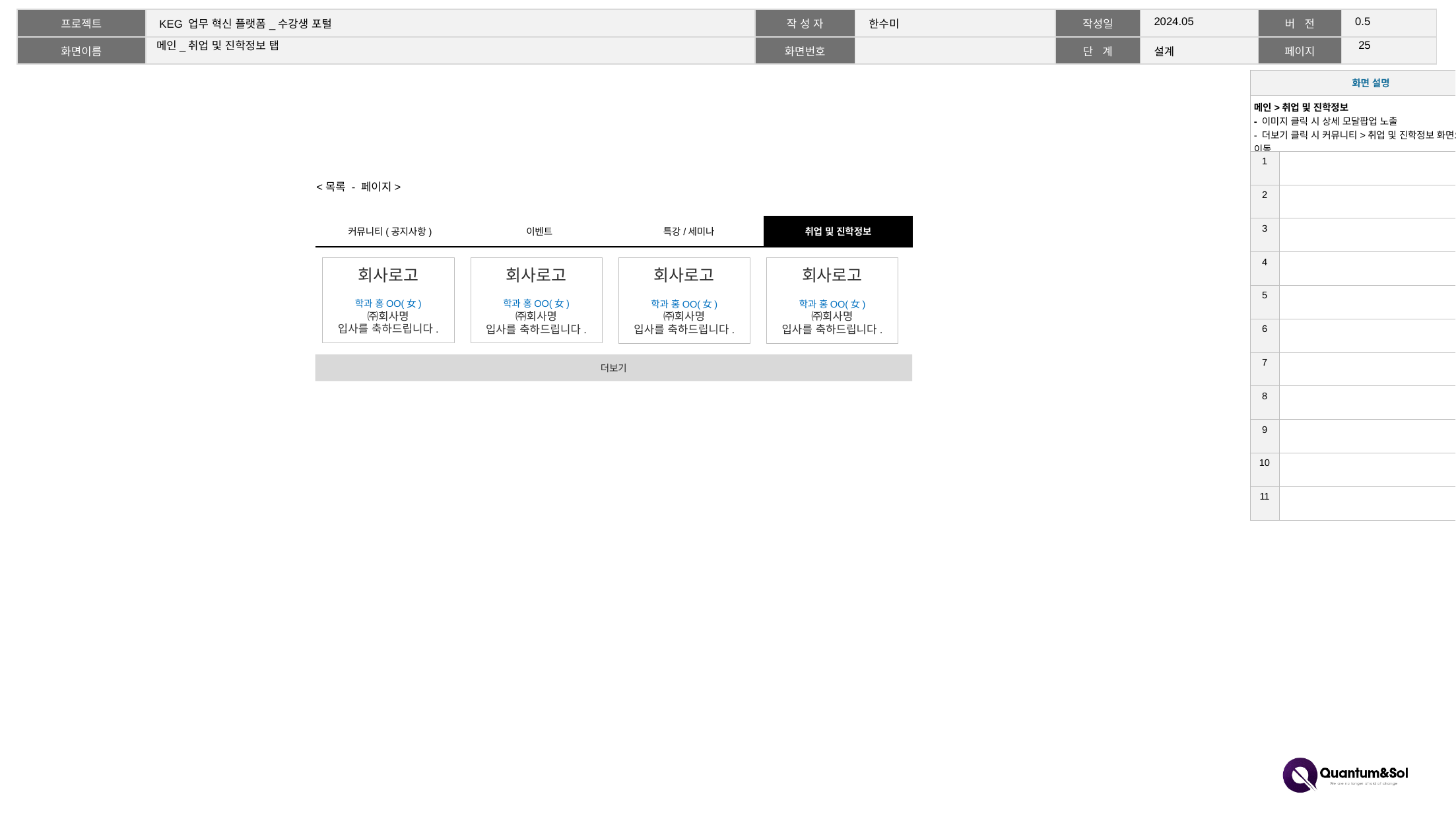

25

# 메인_취업 및 진학정보 탭
| 화면 설명 |  |
| --- | --- |
| 메인>취업 및 진학정보 - 이미지 클릭 시 상세 모달팝업 노출 - 더보기 클릭 시 커뮤니티>취업 및 진학정보 화면으로 이동 |  |
| 1 |  |
| 2 |  |
| 3 |  |
| 4 |  |
| 5 |  |
| 6 |  |
| 7 |  |
| 8 |  |
| 9 |  |
| 10 |  |
| 11 |  |
<목록 - 페이지>
| 커뮤니티(공지사항) | 이벤트 | 특강/세미나 | 취업 및 진학정보 |
| --- | --- | --- | --- |
회사로고

학과 홍OO(女)
㈜회사명
입사를 축하드립니다.
회사로고

학과 홍OO(女)
㈜회사명
입사를 축하드립니다.
회사로고

학과 홍OO(女)
㈜회사명
입사를 축하드립니다.
회사로고

학과 홍OO(女)
㈜회사명
입사를 축하드립니다.
더보기